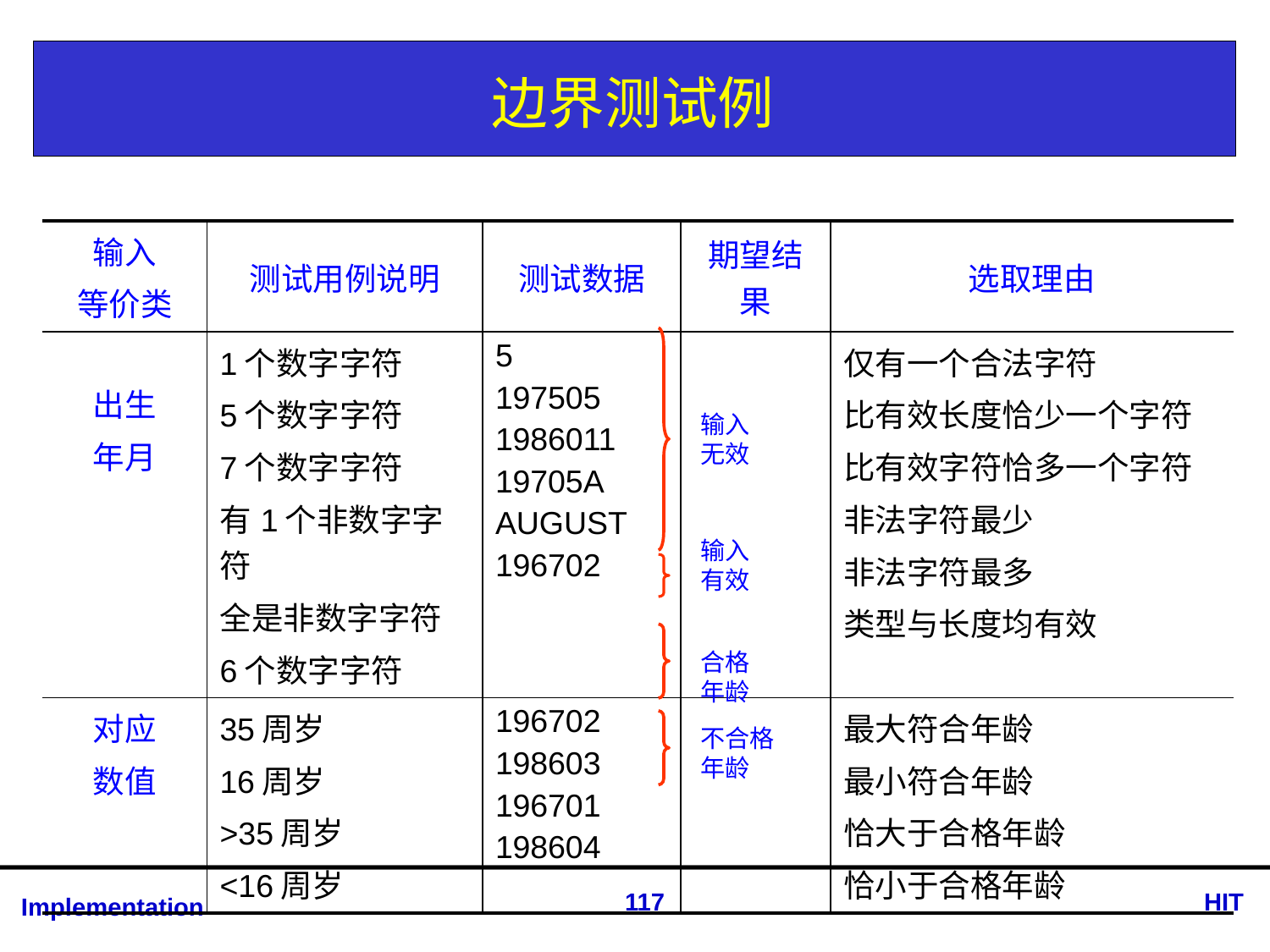

# 边界测试例
| 输入 等价类 | 测试用例说明 | 测试数据 | 期望结果 | 选取理由 |
| --- | --- | --- | --- | --- |
| 出生 年月 | 1个数字字符 5个数字字符 7个数字字符 有1个非数字字符 全是非数字字符 6个数字字符 | 5 197505 1986011 19705A AUGUST 196702 |  | 仅有一个合法字符 比有效长度恰少一个字符 比有效字符恰多一个字符 非法字符最少 非法字符最多 类型与长度均有效 |
| 对应 数值 | 35周岁 16周岁 >35周岁 <16周岁 | 196702 198603 196701 198604 |  | 最大符合年龄 最小符合年龄 恰大于合格年龄 恰小于合格年龄 |

输入无效
输入有效

合格年龄

不合格年龄